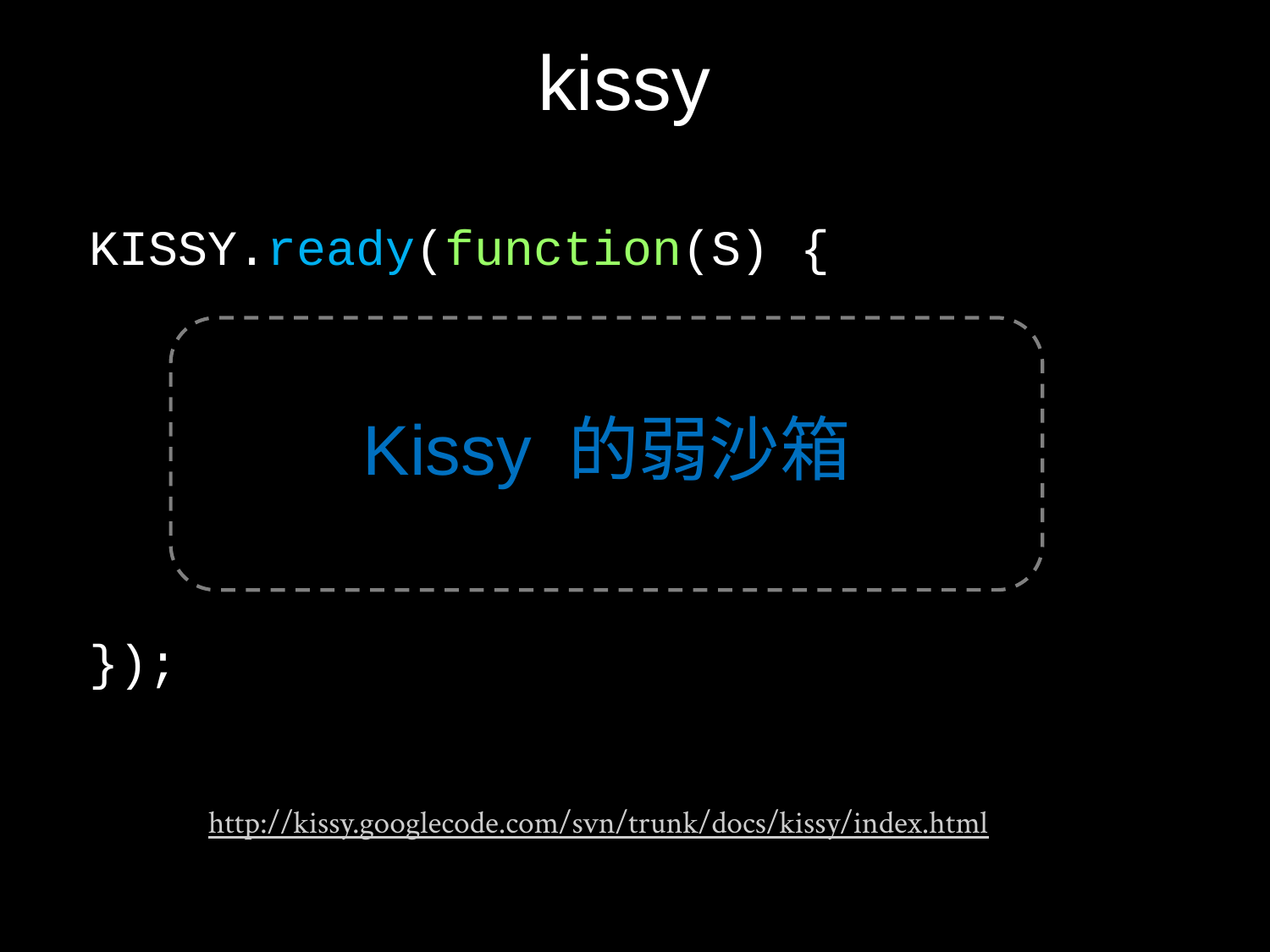

# kissy
KISSY.ready(function(S) {

});

Kissy 的弱沙箱
http://kissy.googlecode.com/svn/trunk/docs/kissy/index.html